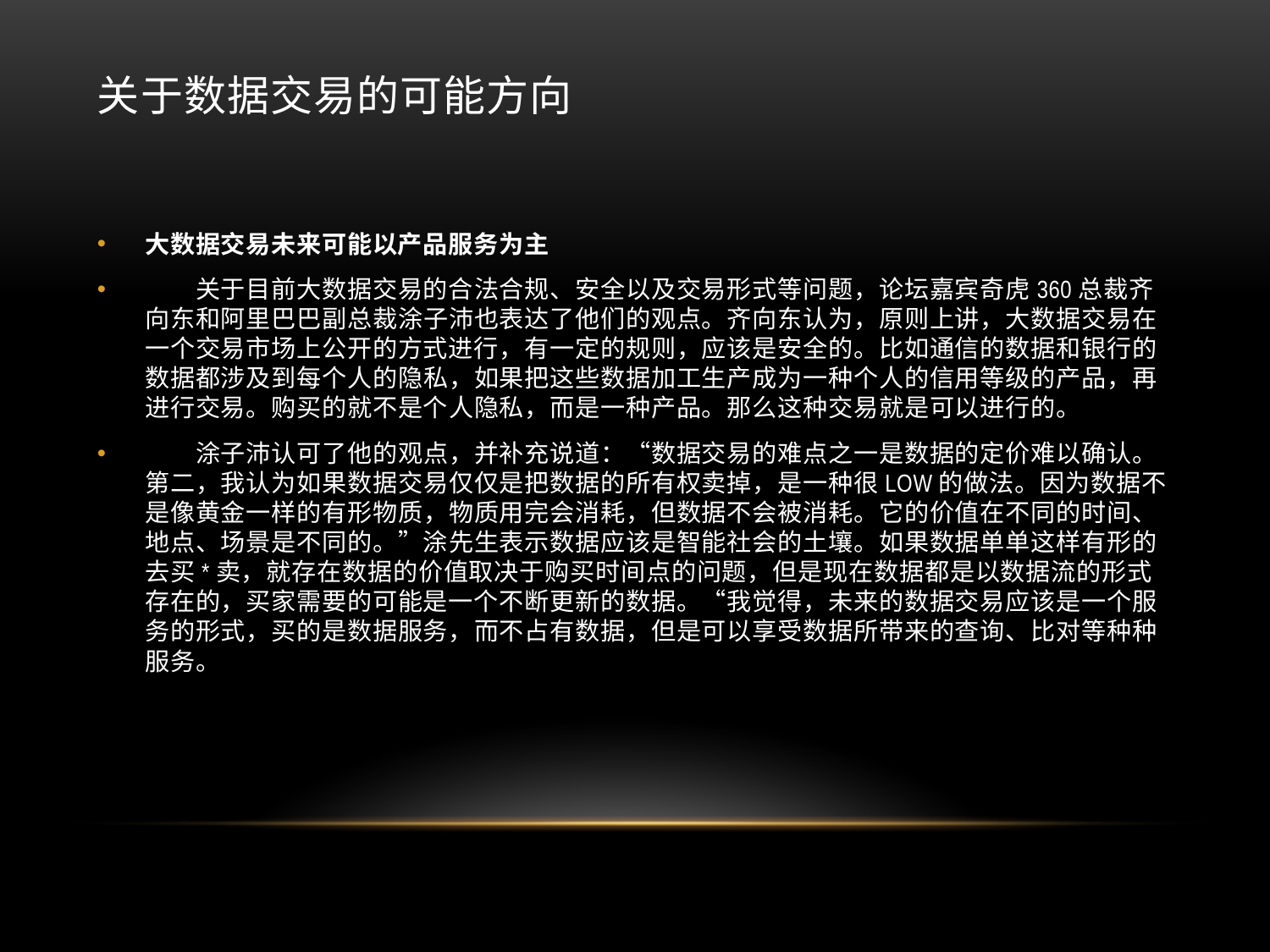

# 关于数据交易的可能方向
大数据交易未来可能以产品服务为主
　　关于目前大数据交易的合法合规、安全以及交易形式等问题，论坛嘉宾奇虎360总裁齐向东和阿里巴巴副总裁涂子沛也表达了他们的观点。齐向东认为，原则上讲，大数据交易在一个交易市场上公开的方式进行，有一定的规则，应该是安全的。比如通信的数据和银行的数据都涉及到每个人的隐私，如果把这些数据加工生产成为一种个人的信用等级的产品，再进行交易。购买的就不是个人隐私，而是一种产品。那么这种交易就是可以进行的。
　　涂子沛认可了他的观点，并补充说道：“数据交易的难点之一是数据的定价难以确认。第二，我认为如果数据交易仅仅是把数据的所有权卖掉，是一种很LOW的做法。因为数据不是像黄金一样的有形物质，物质用完会消耗，但数据不会被消耗。它的价值在不同的时间、地点、场景是不同的。”涂先生表示数据应该是智能社会的土壤。如果数据单单这样有形的去买*卖，就存在数据的价值取决于购买时间点的问题，但是现在数据都是以数据流的形式存在的，买家需要的可能是一个不断更新的数据。“我觉得，未来的数据交易应该是一个服务的形式，买的是数据服务，而不占有数据，但是可以享受数据所带来的查询、比对等种种服务。